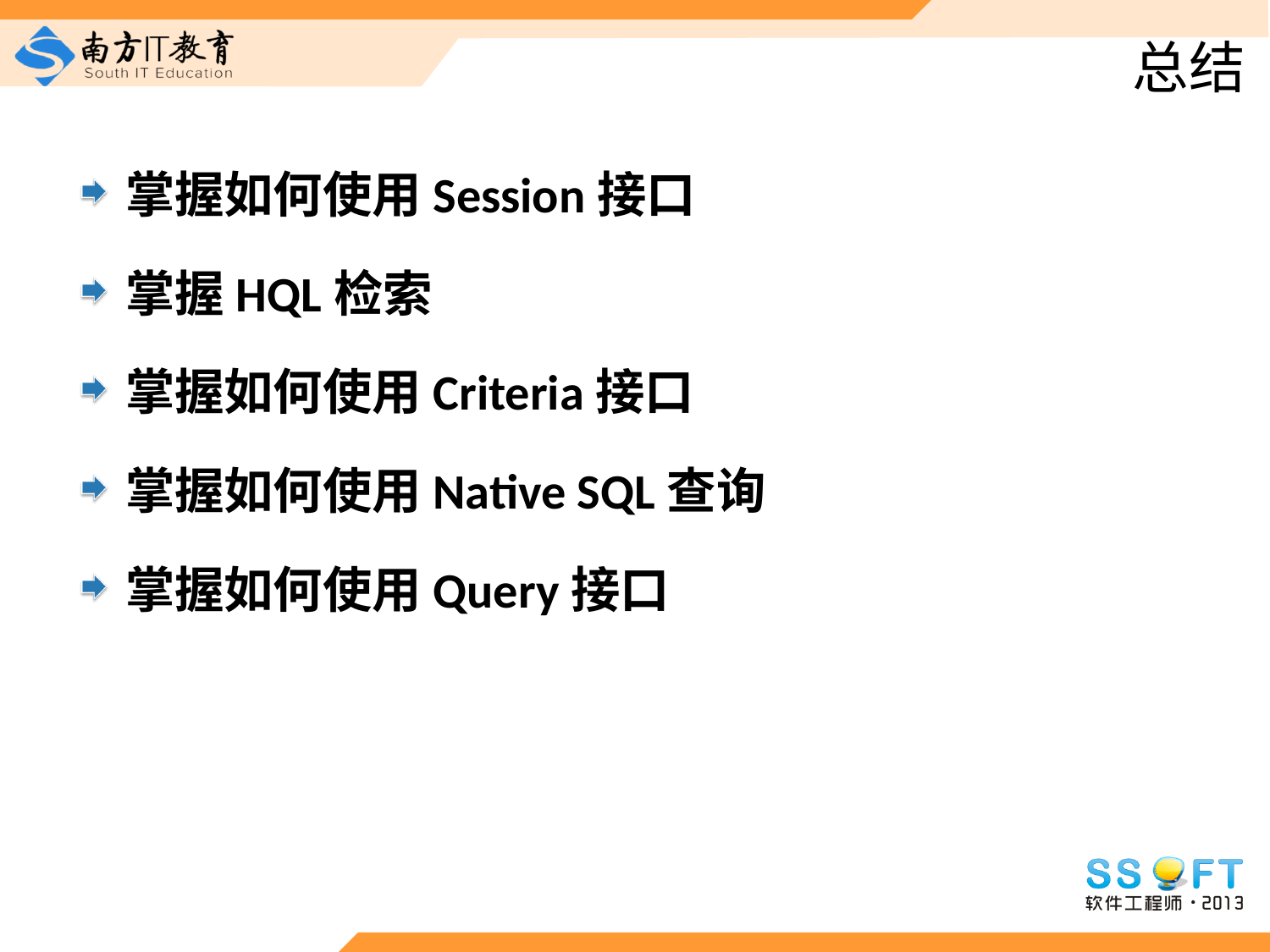

# 总结
掌握如何使用Session接口
掌握HQL检索
掌握如何使用Criteria接口
掌握如何使用Native SQL查询
掌握如何使用Query接口